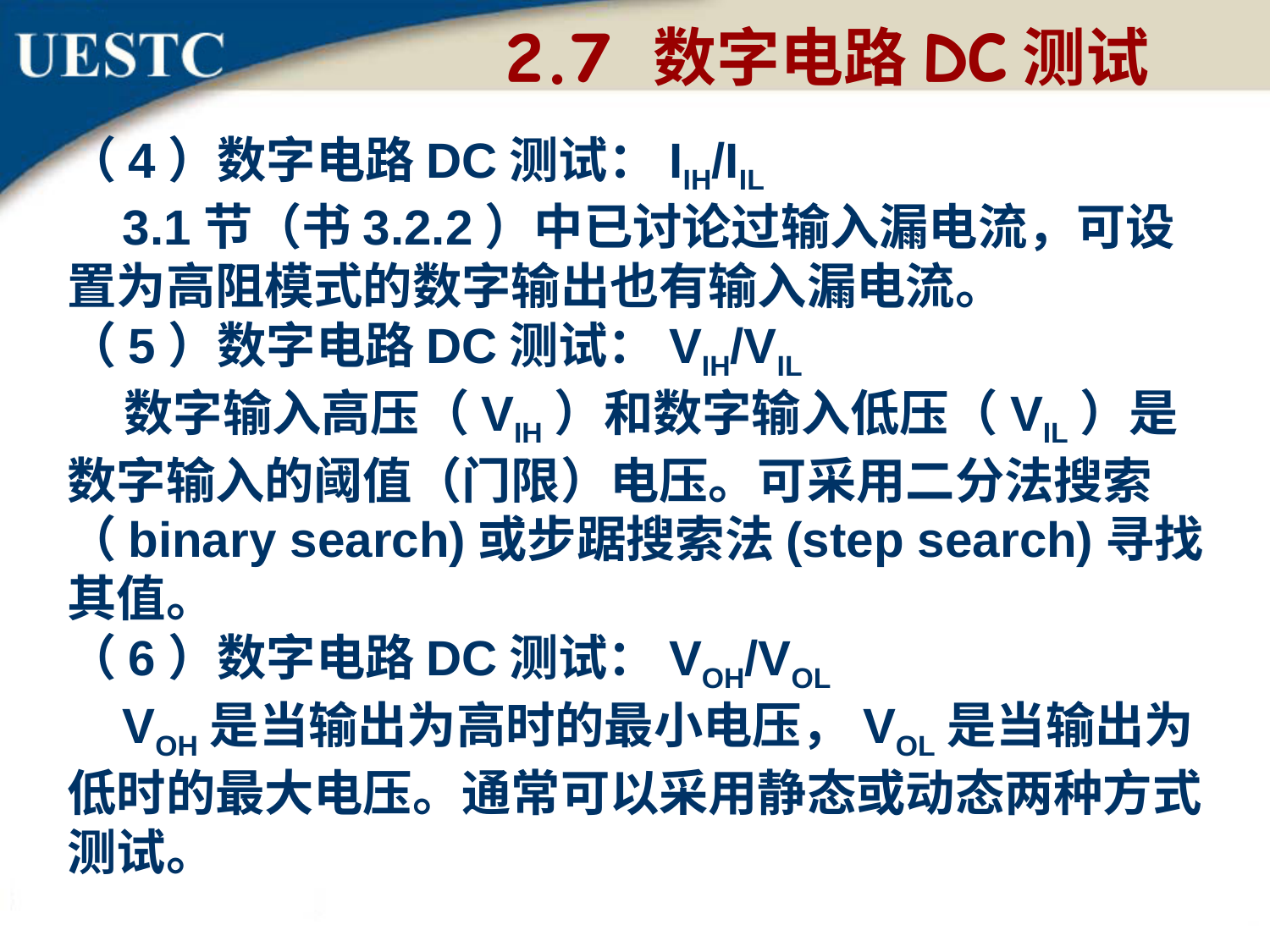

2.7 数字电路DC测试
（4）数字电路DC测试：IIH/IIL
    3.1节（书3.2.2）中已讨论过输入漏电流，可设置为高阻模式的数字输出也有输入漏电流。
（5）数字电路DC测试：VIH/VIL
    数字输入高压（VIH）和数字输入低压（VIL）是数字输入的阈值（门限）电压。可采用二分法搜索（binary search)或步踞搜索法(step search)寻找其值。
（6）数字电路DC测试：VOH/VOL
    VOH是当输出为高时的最小电压，VOL是当输出为低时的最大电压。通常可以采用静态或动态两种方式测试。